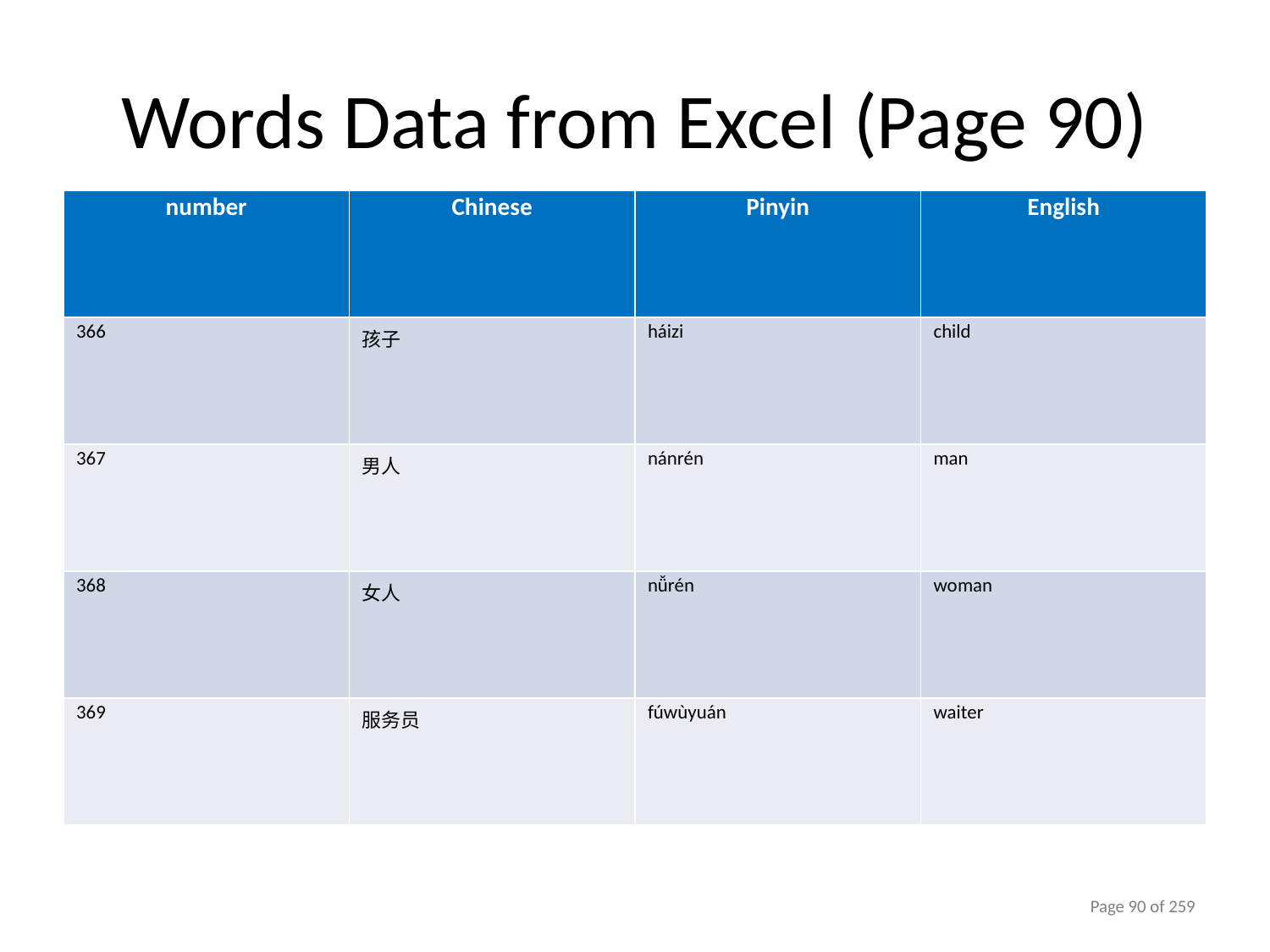

# Words Data from Excel (Page 90)
| number | Chinese | Pinyin | English |
| --- | --- | --- | --- |
| 366 | 孩子 | háizi | child |
| 367 | 男人 | nánrén | man |
| 368 | 女人 | nǚrén | woman |
| 369 | 服务员 | fúwùyuán | waiter |

Page 90 of 259